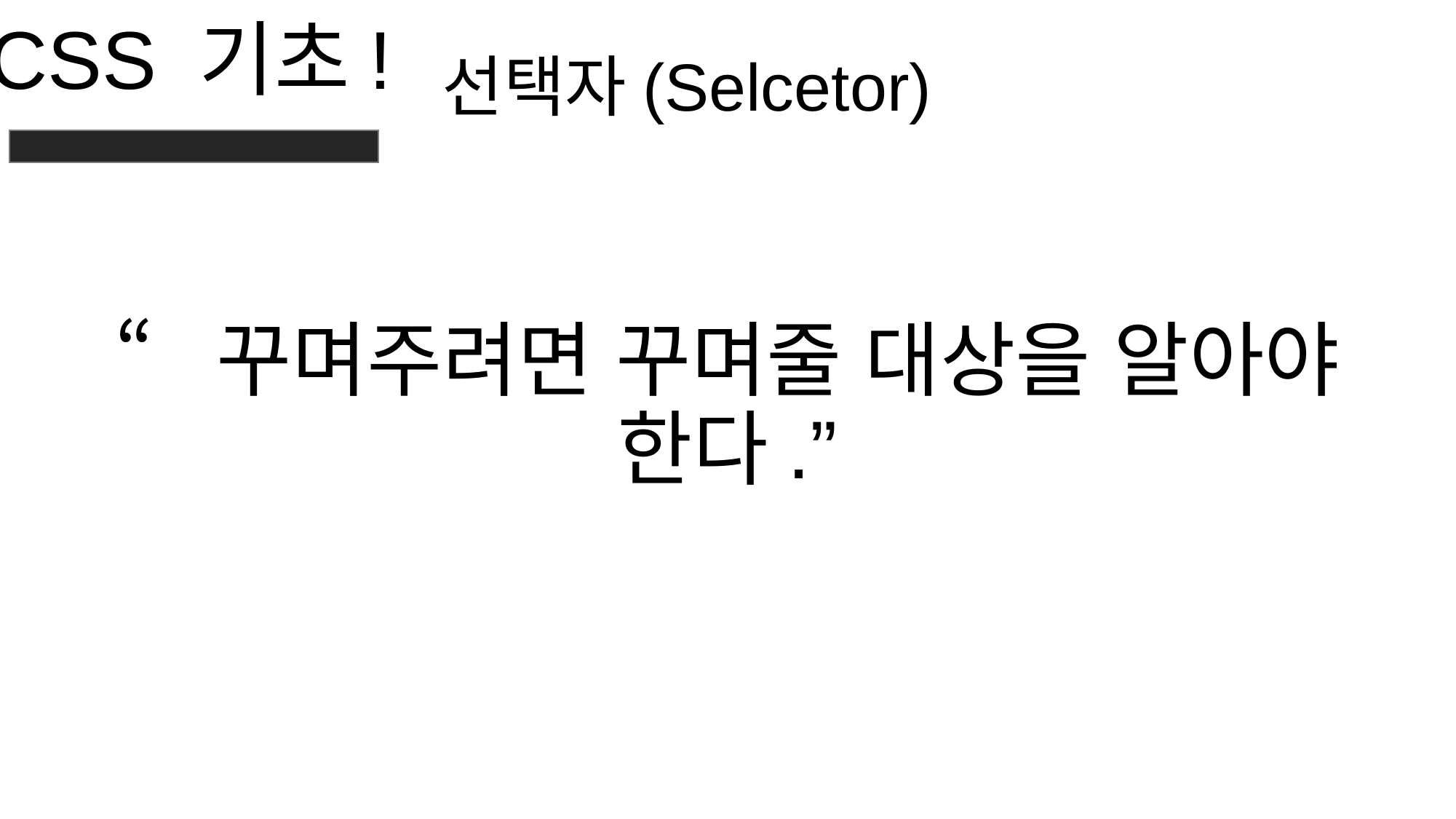

선택자(Selcetor)
CSS 기초!

“꾸며주려면 꾸며줄 대상을 알아야 한다.”